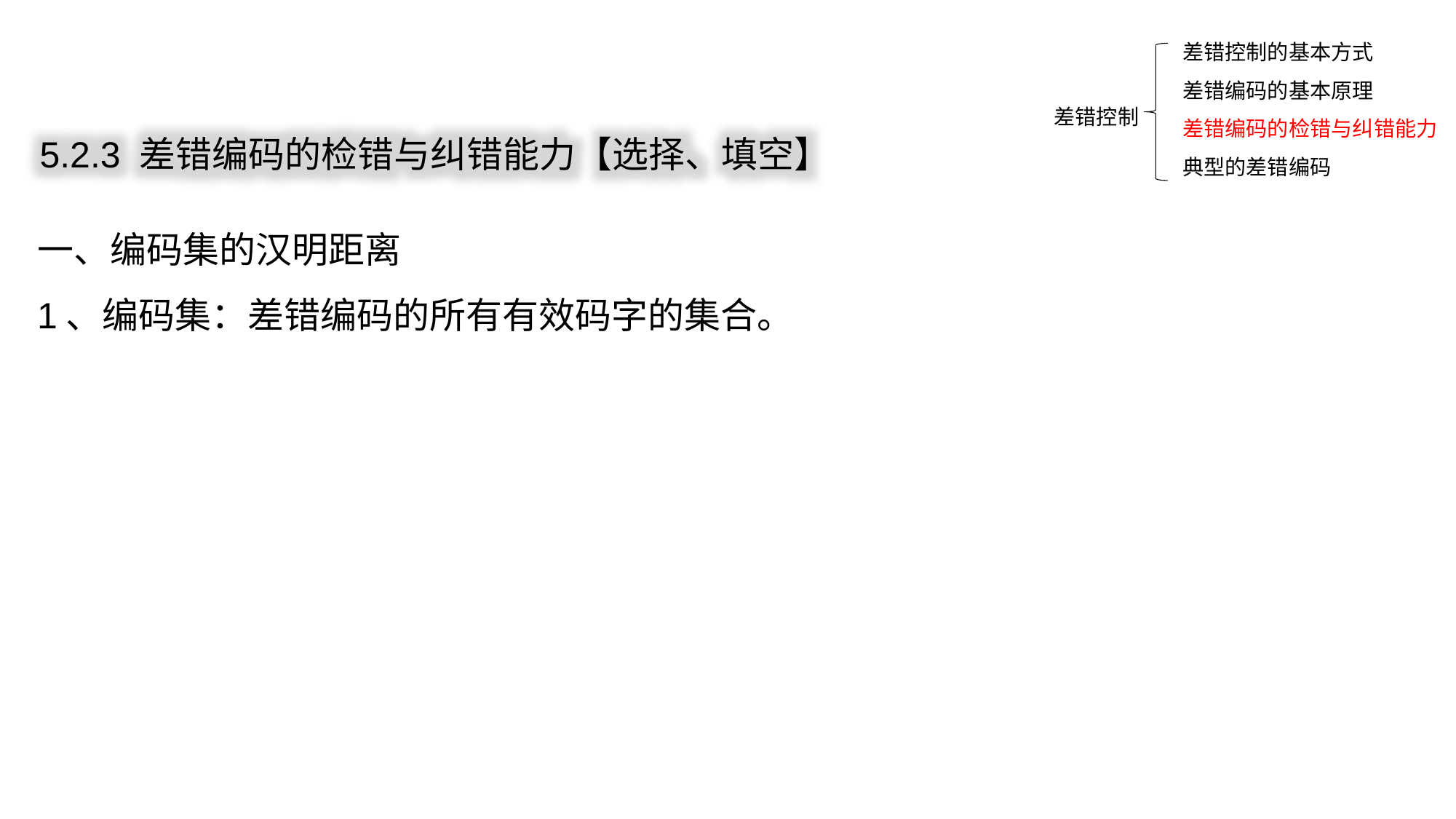

差错控制的基本方式
差错编码的基本原理
差错编码的检错与纠错能力
典型的差错编码

5.2.3 差错编码的检错与纠错能力【选择、填空】
差错控制
一、编码集的汉明距离
1、编码集：差错编码的所有有效码字的集合。